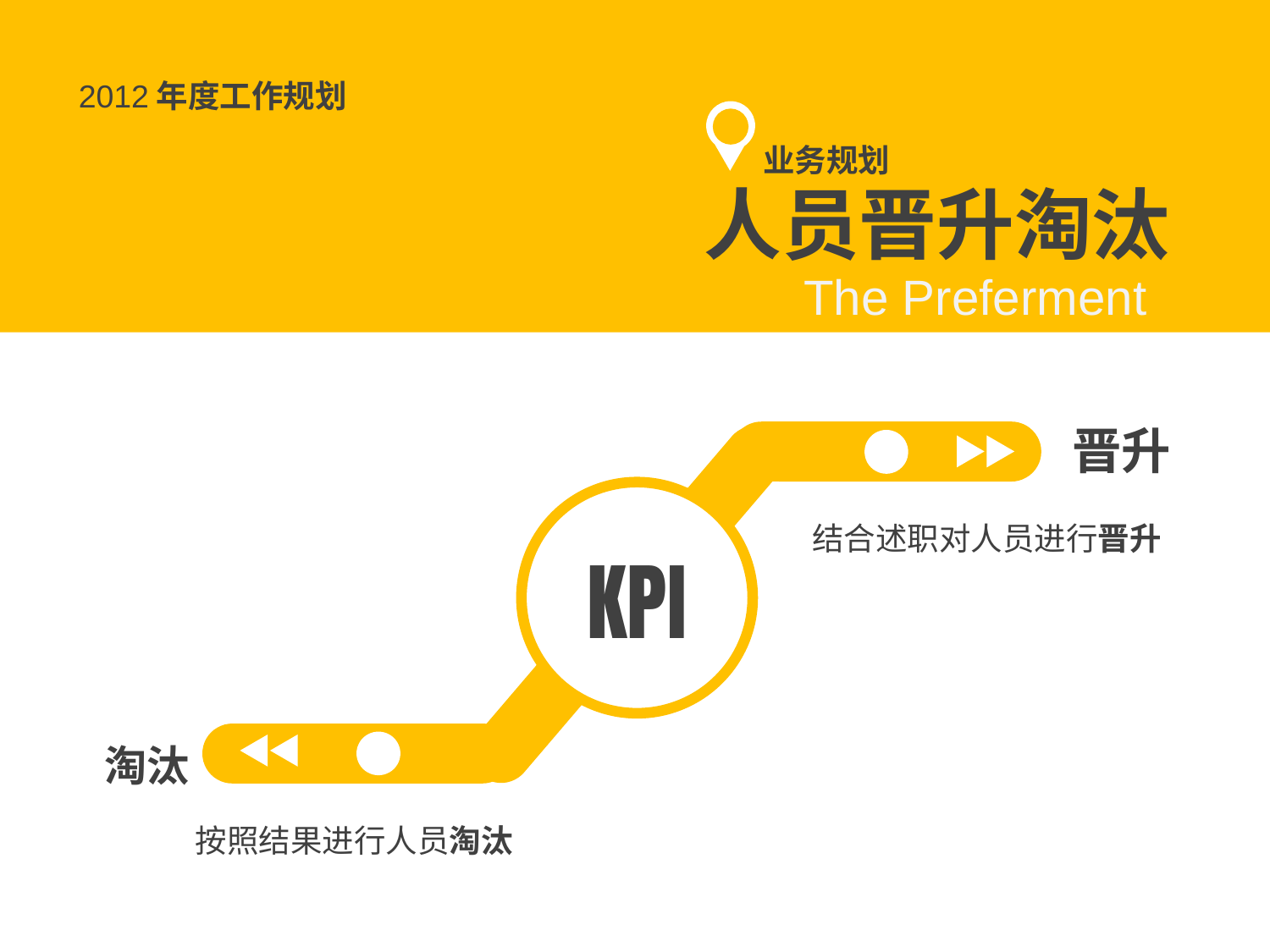

#
2012年度工作规划

业务规划
人员晋升淘汰
The Preferment

晋升

结合述职对人员进行晋升
KPI

淘汰

按照结果进行人员淘汰